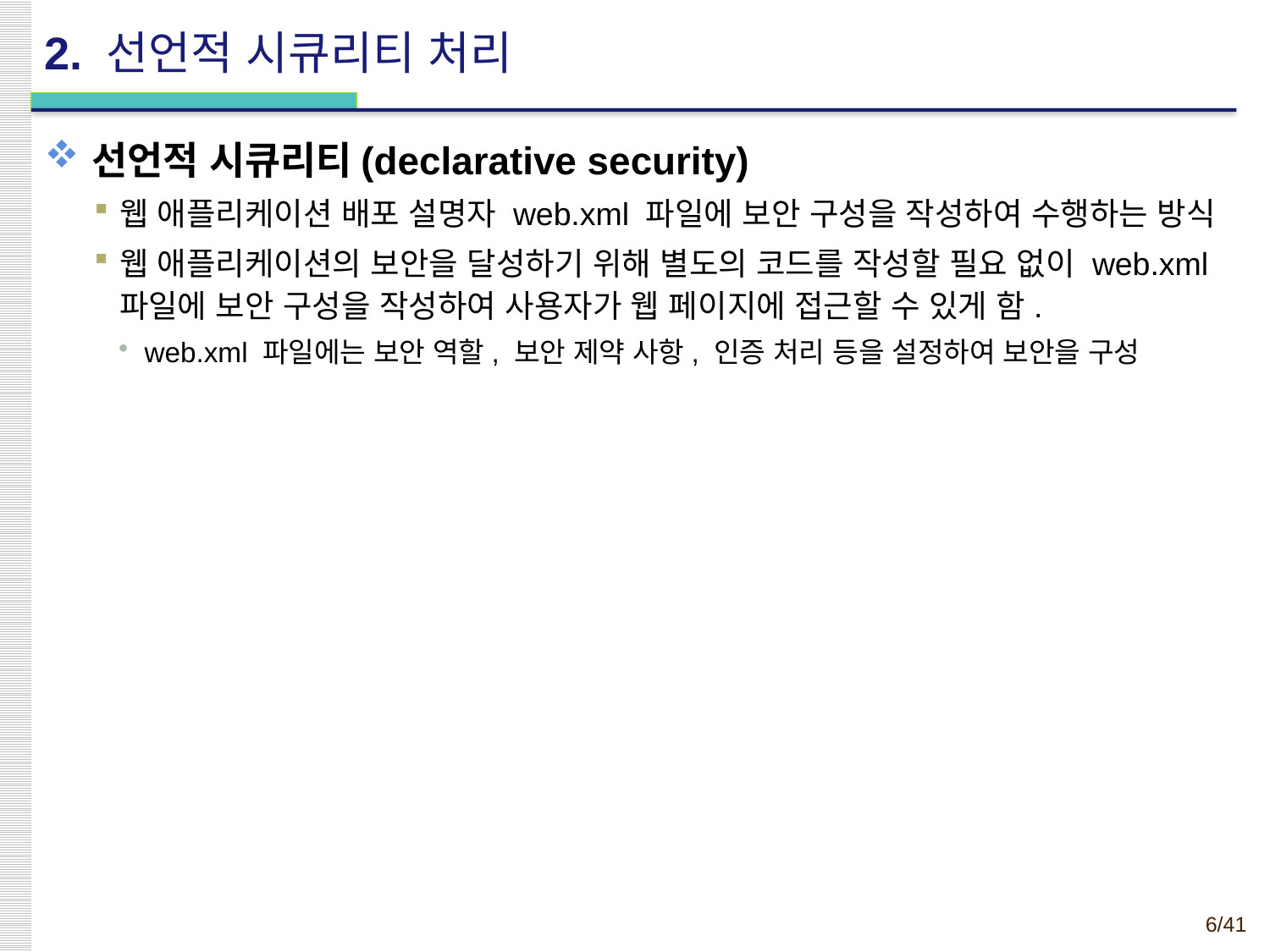

# 2. 선언적 시큐리티 처리
선언적 시큐리티(declarative security)
웹 애플리케이션 배포 설명자 web.xml 파일에 보안 구성을 작성하여 수행하는 방식
웹 애플리케이션의 보안을 달성하기 위해 별도의 코드를 작성할 필요 없이 web.xml 파일에 보안 구성을 작성하여 사용자가 웹 페이지에 접근할 수 있게 함.
web.xml 파일에는 보안 역할, 보안 제약 사항, 인증 처리 등을 설정하여 보안을 구성